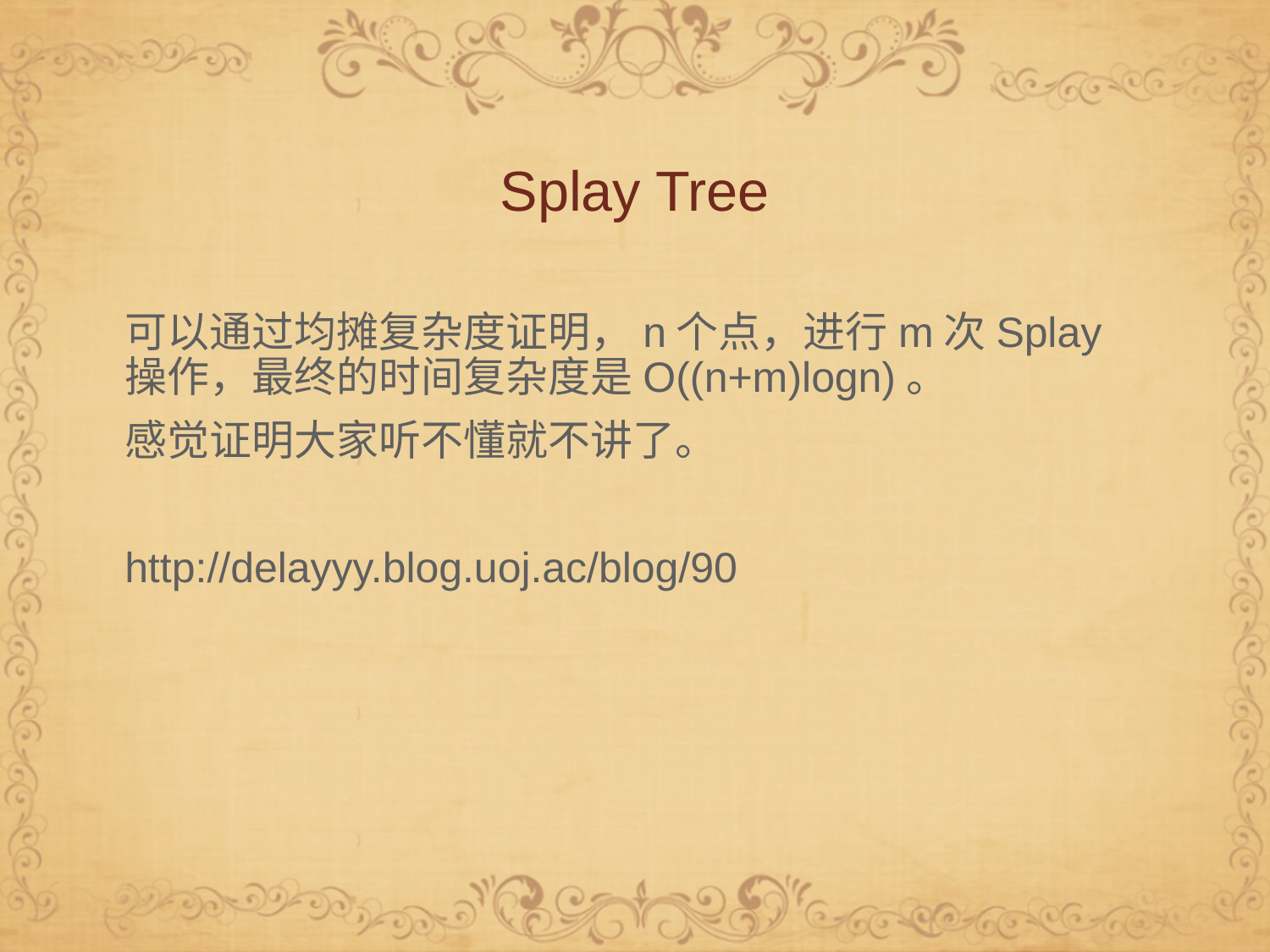

# Splay Tree
可以通过均摊复杂度证明，n个点，进行m次Splay操作，最终的时间复杂度是O((n+m)logn)。
感觉证明大家听不懂就不讲了。

http://delayyy.blog.uoj.ac/blog/90